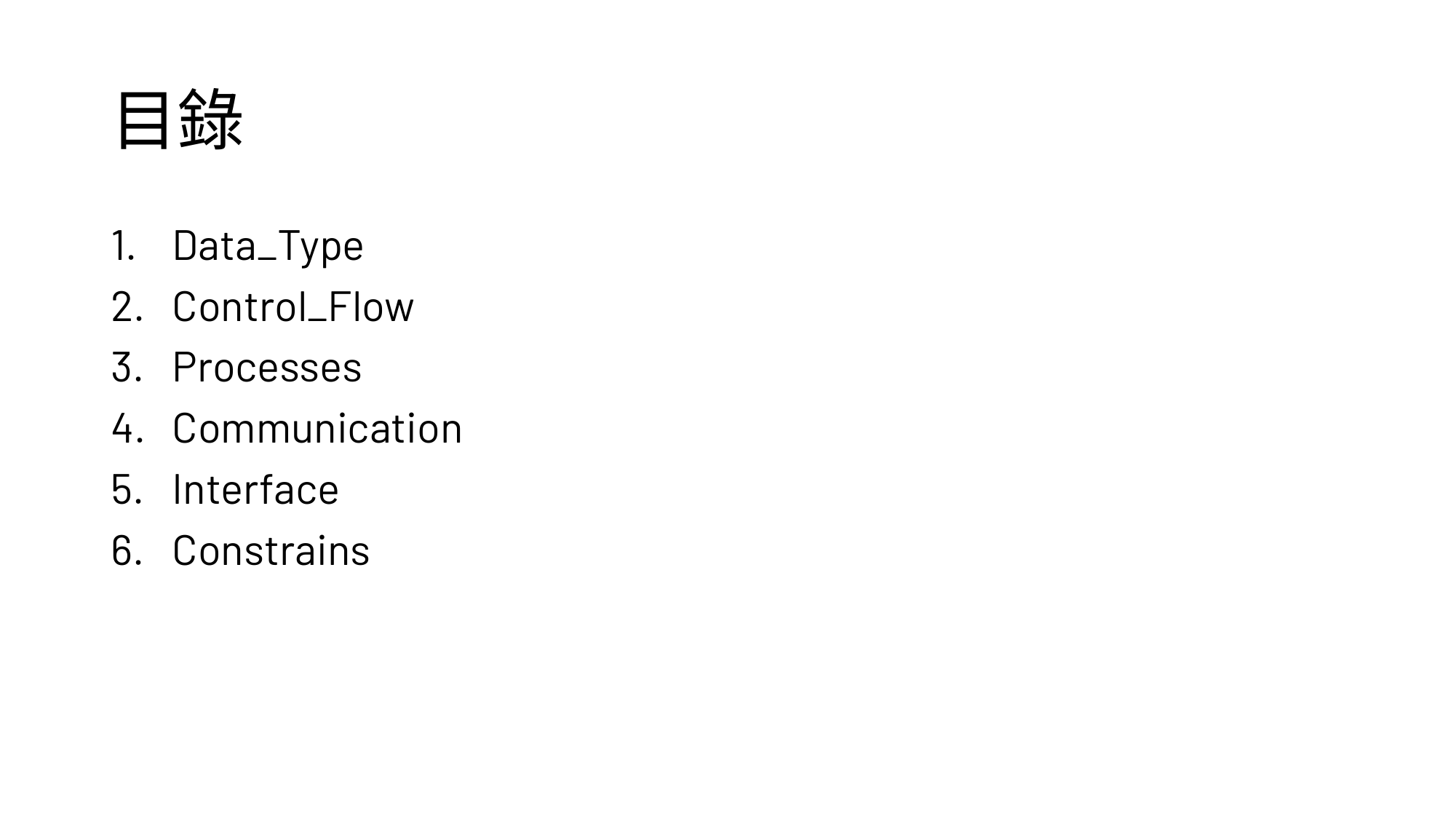

# 目錄
Data_Type
Control_Flow
Processes
Communication
Interface
Constrains